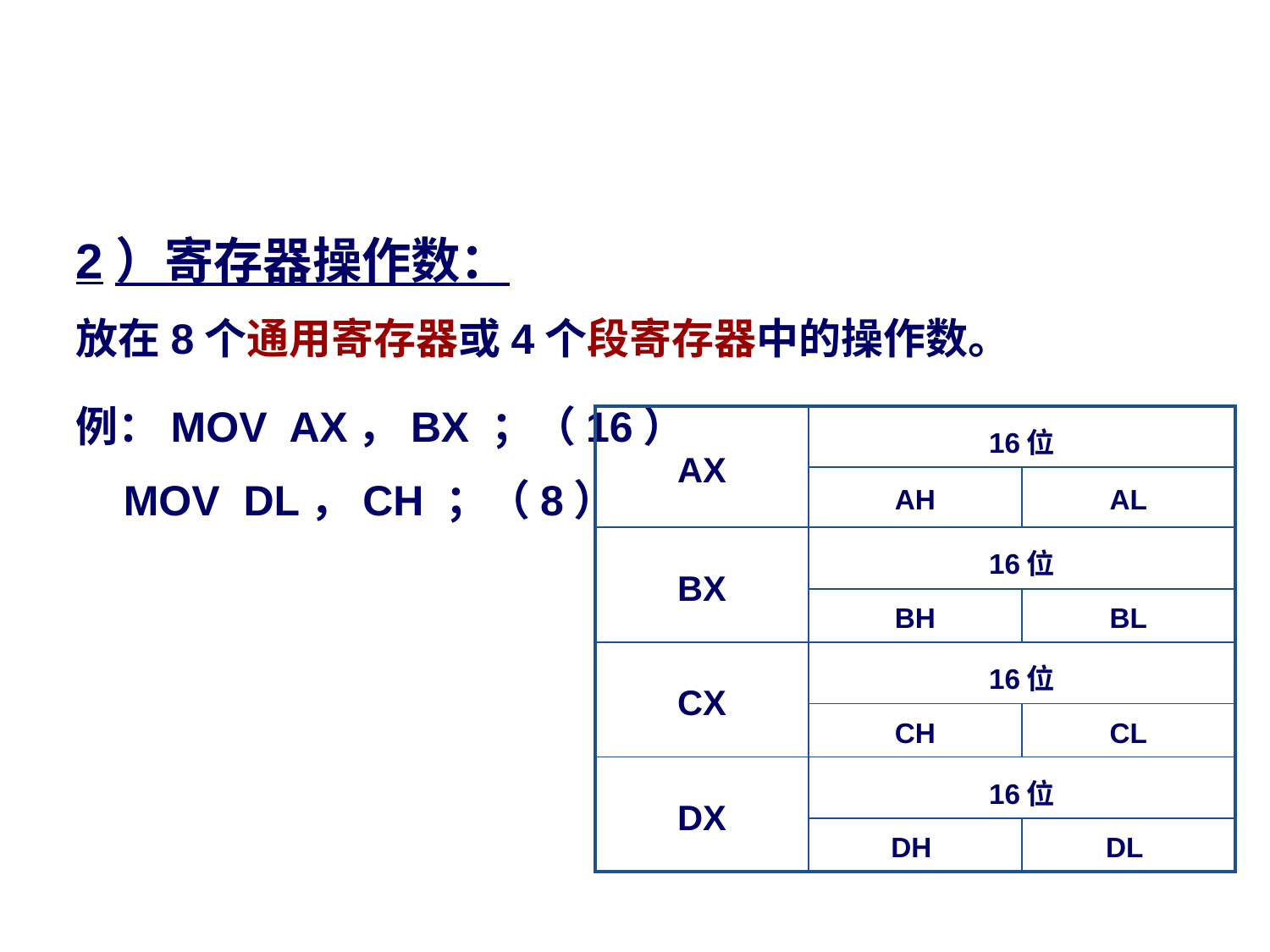

#
2）寄存器操作数：
放在8个通用寄存器或4个段寄存器中的操作数。
例：MOV  AX，BX ；（16）
    MOV  DL，CH ；（8）
| AX | 16位 |  |
| --- | --- | --- |
|  | AH | AL |
| BX | 16位 |  |
|  | BH | BL |
| CX | 16位 |  |
|  | CH | CL |
| DX | 16位 |  |
|  | DH | DL |